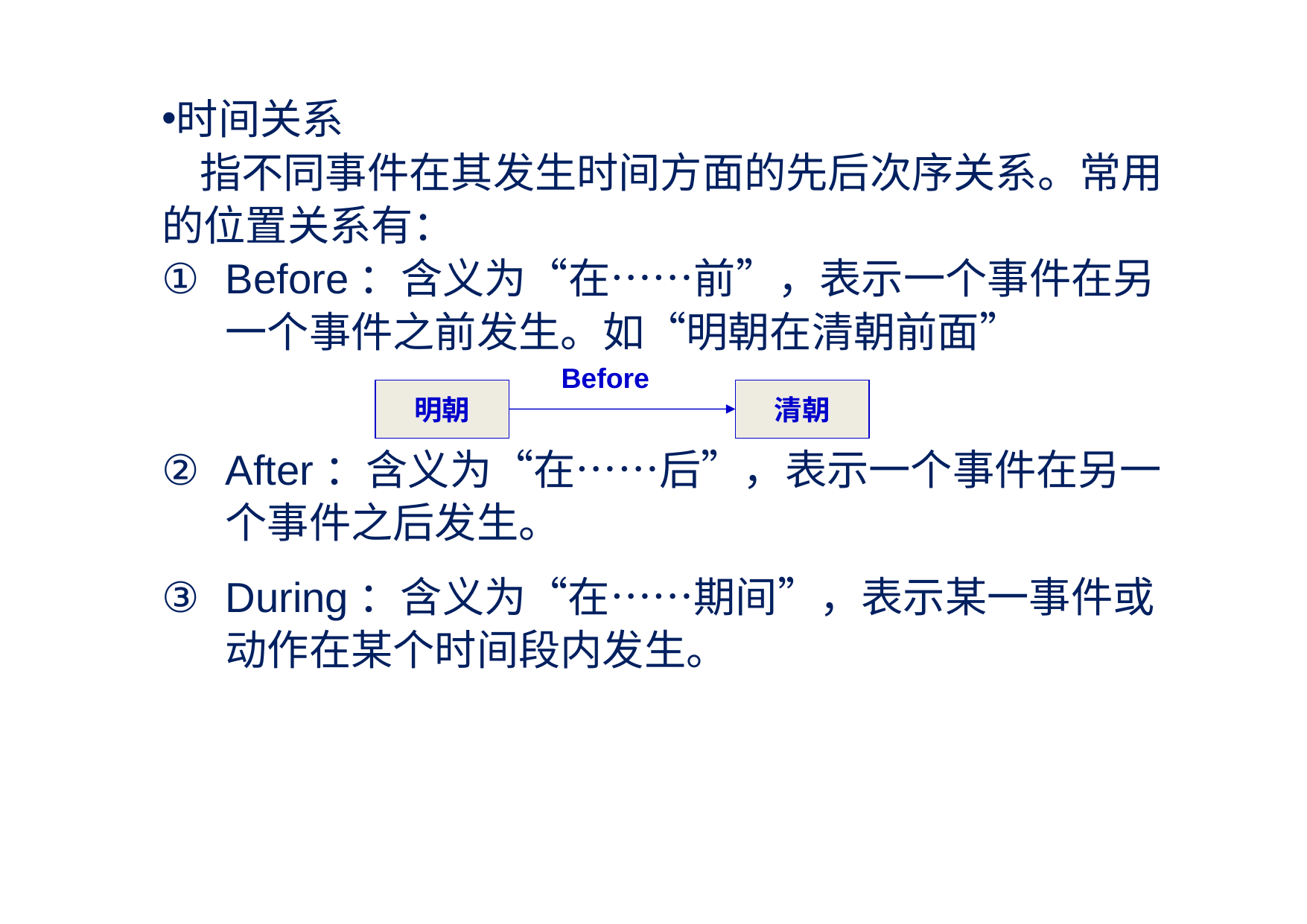

时间关系
   指不同事件在其发生时间方面的先后次序关系。常用的位置关系有：
Before：含义为“在……前”，表示一个事件在另一个事件之前发生。如“明朝在清朝前面”

After：含义为“在……后”，表示一个事件在另一个事件之后发生。
During：含义为“在……期间”，表示某一事件或动作在某个时间段内发生。
Before
明朝
清朝

83